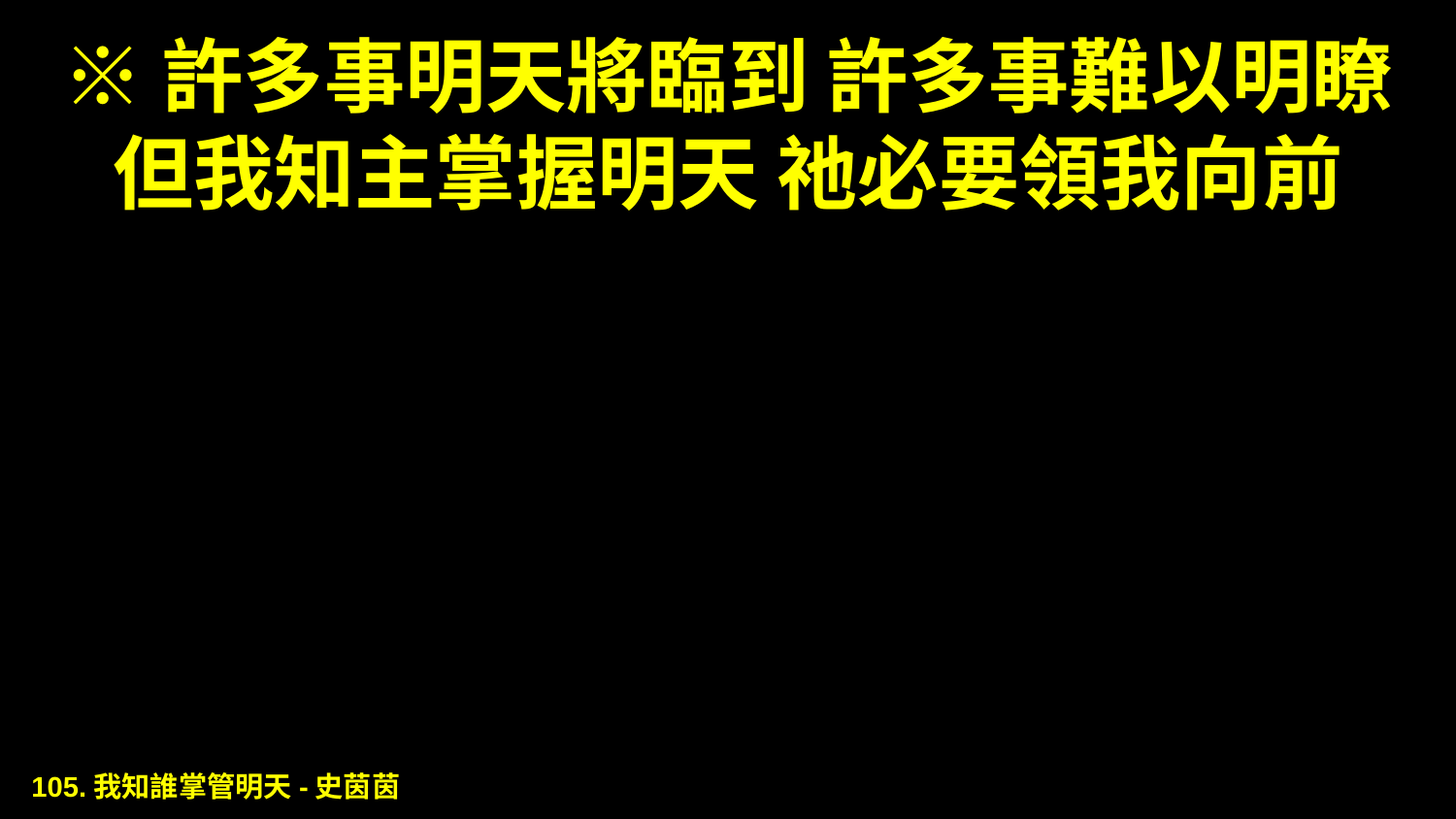

# ※許多事明天將臨到 許多事難以明瞭 但我知主掌握明天 祂必要領我向前
105.我知誰掌管明天-史茵茵